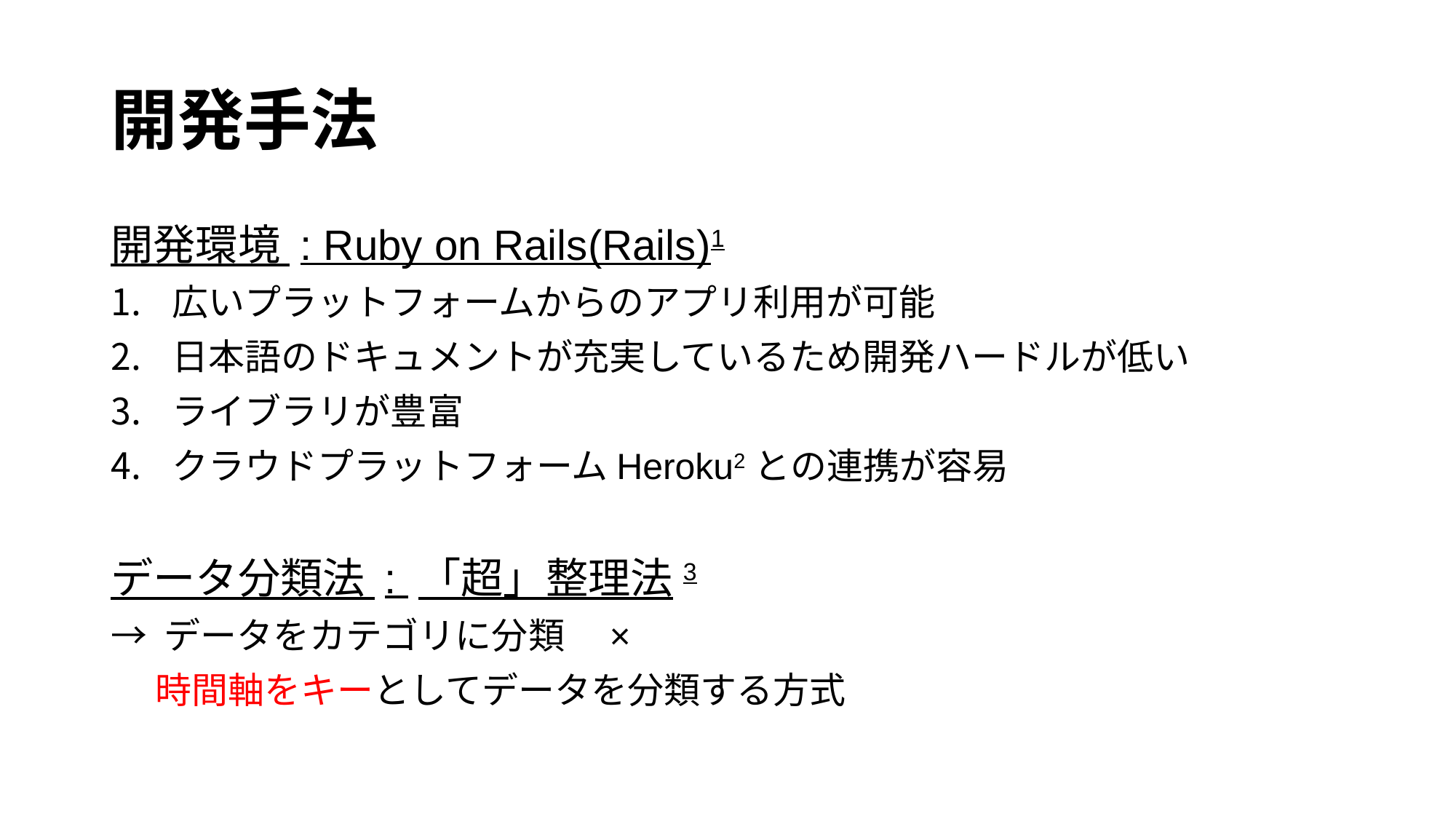

# 開発手法
開発環境 : Ruby on Rails(Rails)1
広いプラットフォームからのアプリ利用が可能
日本語のドキュメントが充実しているため開発ハードルが低い
ライブラリが豊富
クラウドプラットフォームHeroku2との連携が容易

データ分類法 : 「超」整理法3
→ データをカテゴリに分類　×
　 時間軸をキーとしてデータを分類する方式